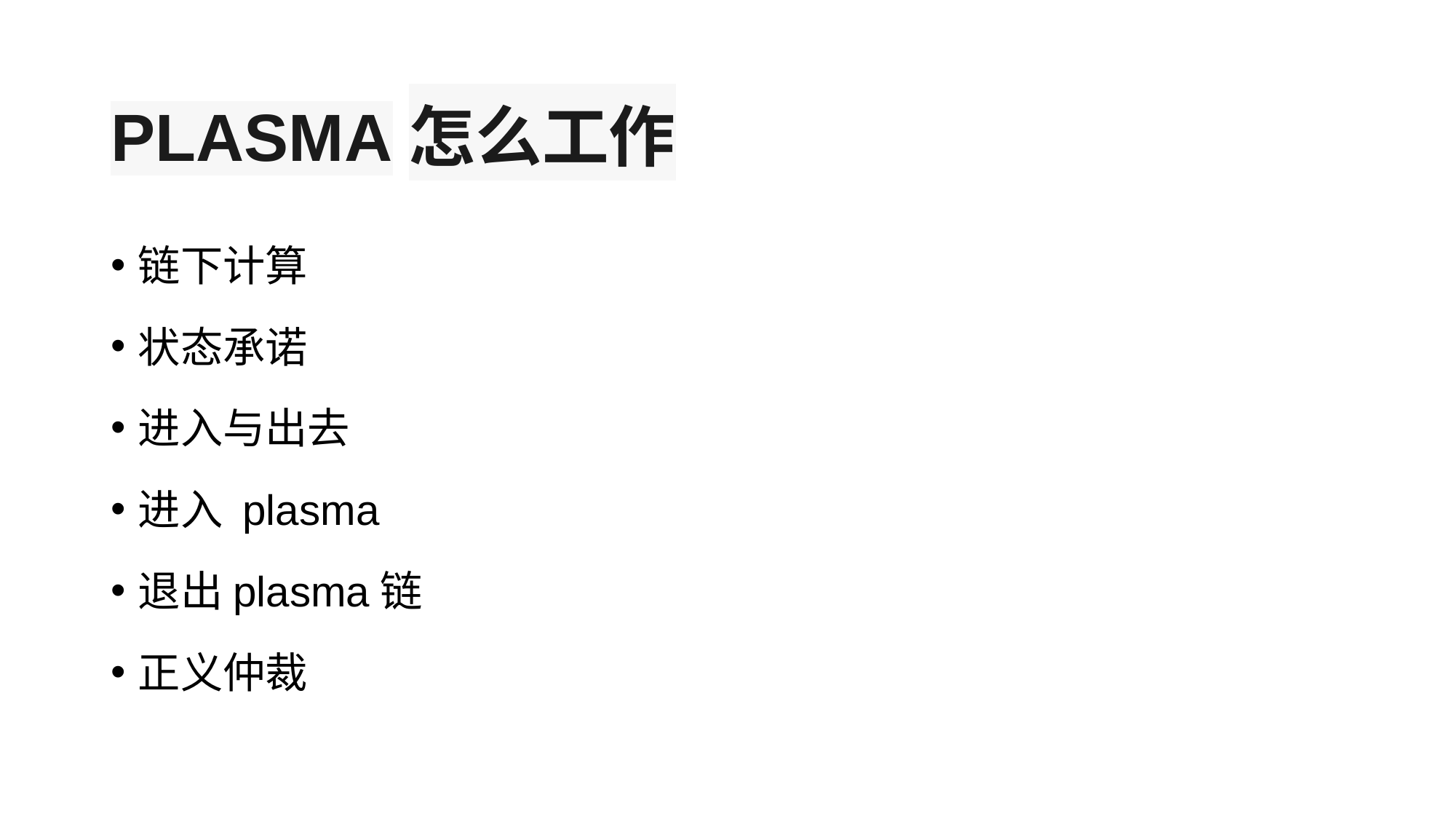

# PLASMA怎么工作
链下计算
状态承诺
进入与出去
进入 plasma
退出plasma链
正义仲裁